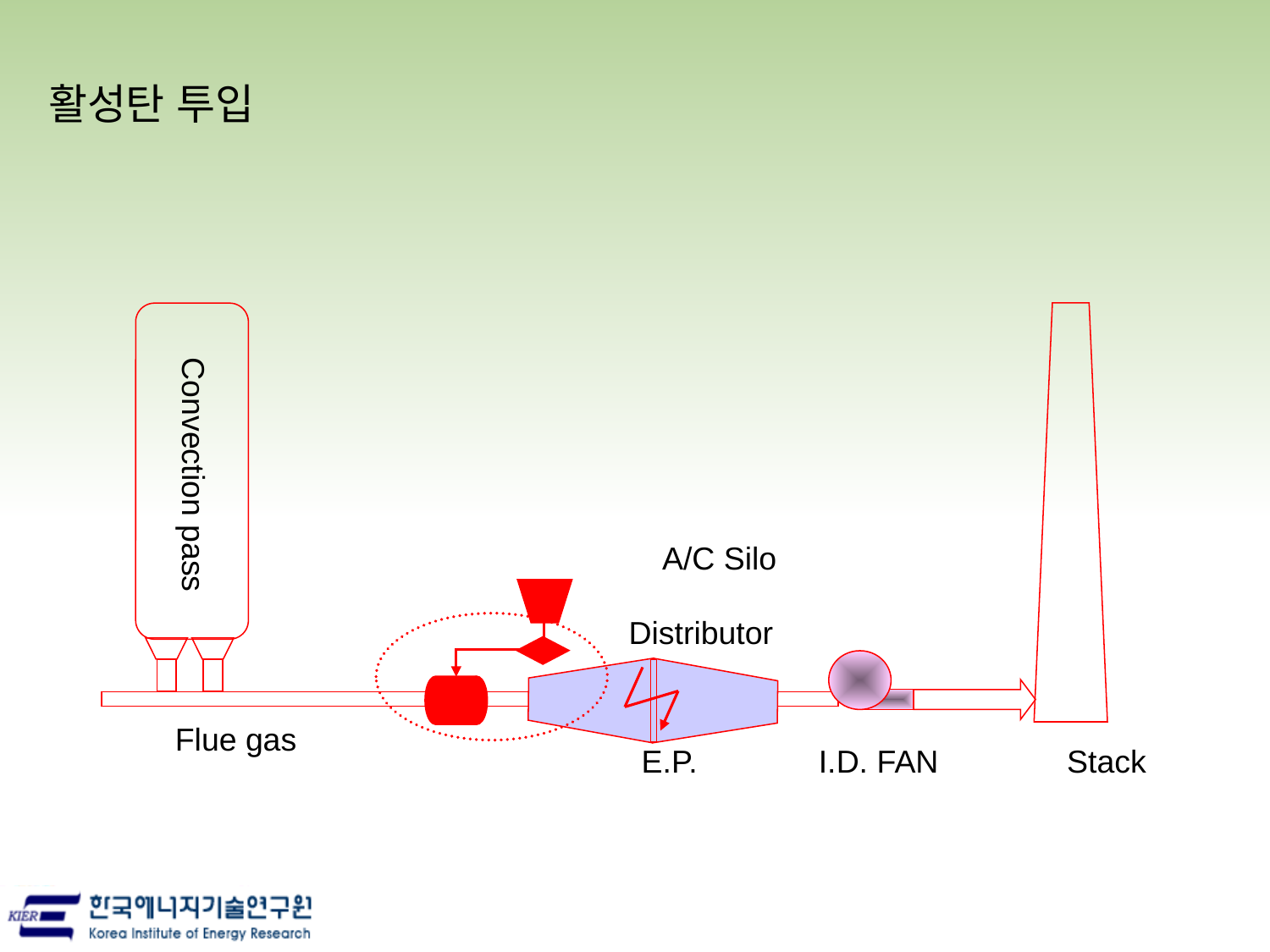

활성탄 투입

Convection pass
A/C Silo

Distributor

Flue gas
E.P.
I.D. FAN
Stack